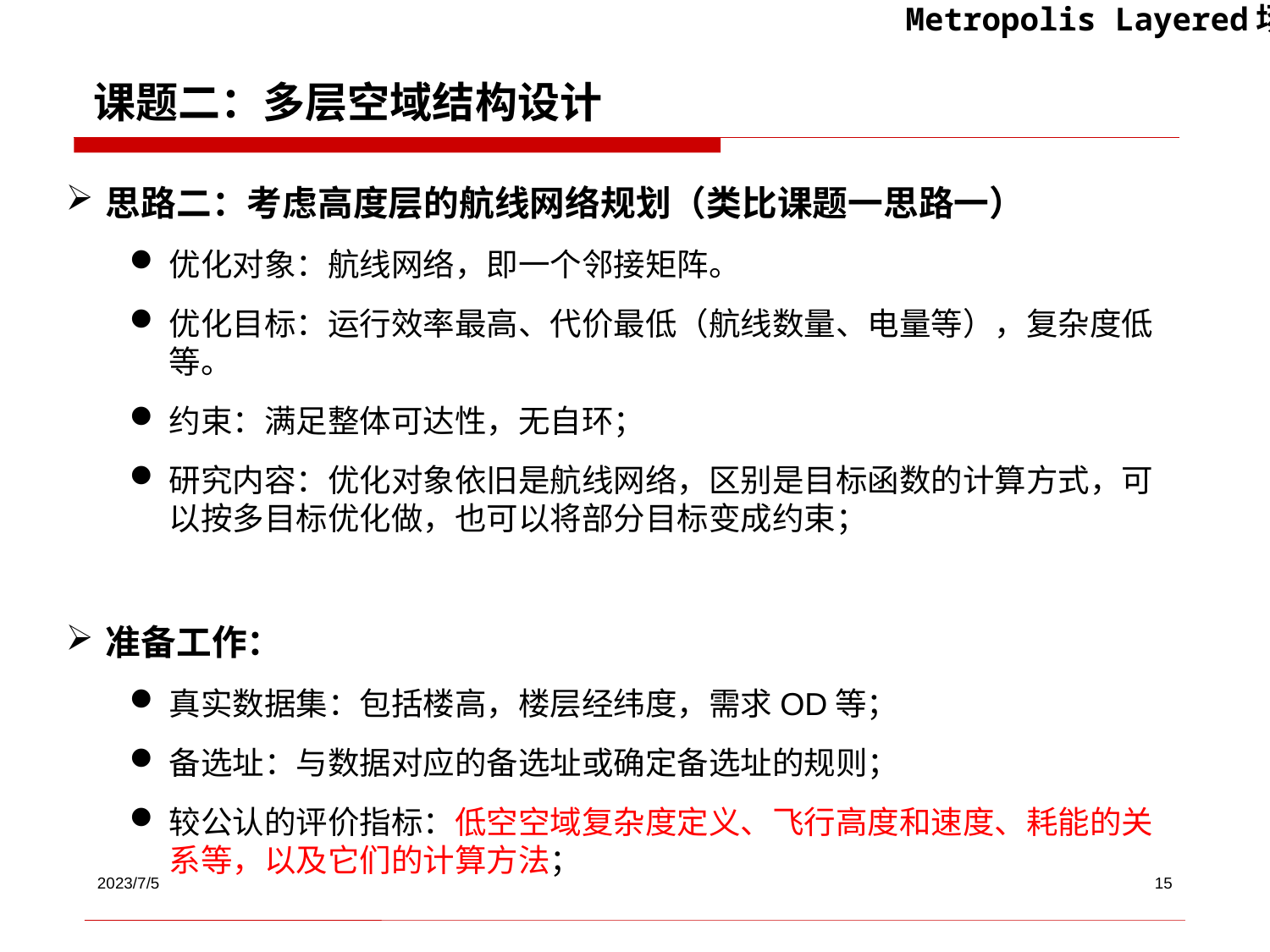

Metropolis Layered场景
课题二：多层空域结构设计
思路二：考虑高度层的航线网络规划（类比课题一思路一）
优化对象：航线网络，即一个邻接矩阵。
优化目标：运行效率最高、代价最低（航线数量、电量等），复杂度低等。
约束：满足整体可达性，无自环；
研究内容：优化对象依旧是航线网络，区别是目标函数的计算方式，可以按多目标优化做，也可以将部分目标变成约束；
准备工作：
真实数据集：包括楼高，楼层经纬度，需求OD等；
备选址：与数据对应的备选址或确定备选址的规则；
较公认的评价指标：低空空域复杂度定义、飞行高度和速度、耗能的关系等，以及它们的计算方法；
2023/7/5
15